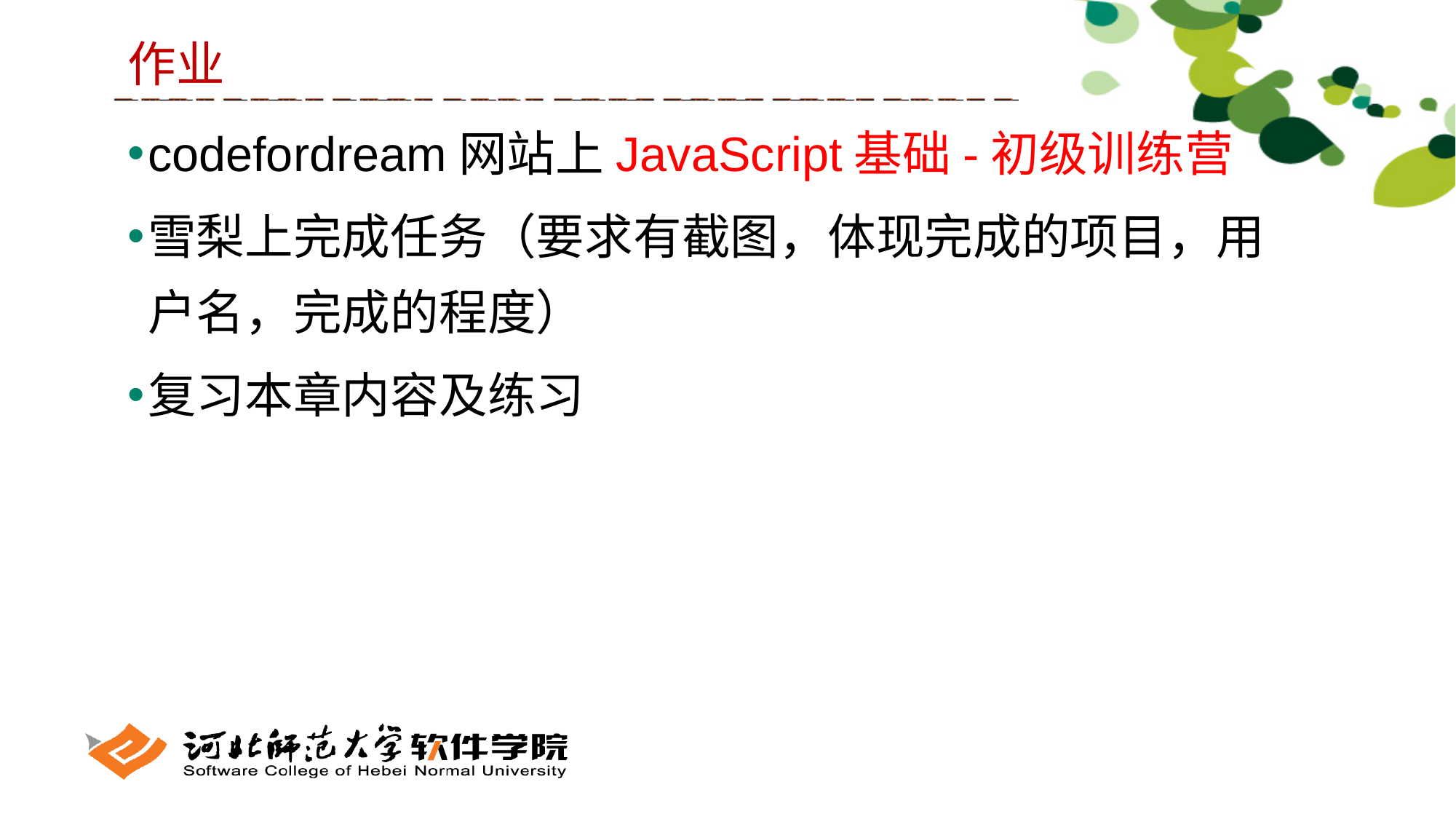

作业
codefordream网站上JavaScript基础-初级训练营
雪梨上完成任务（要求有截图，体现完成的项目，用户名，完成的程度）
复习本章内容及练习